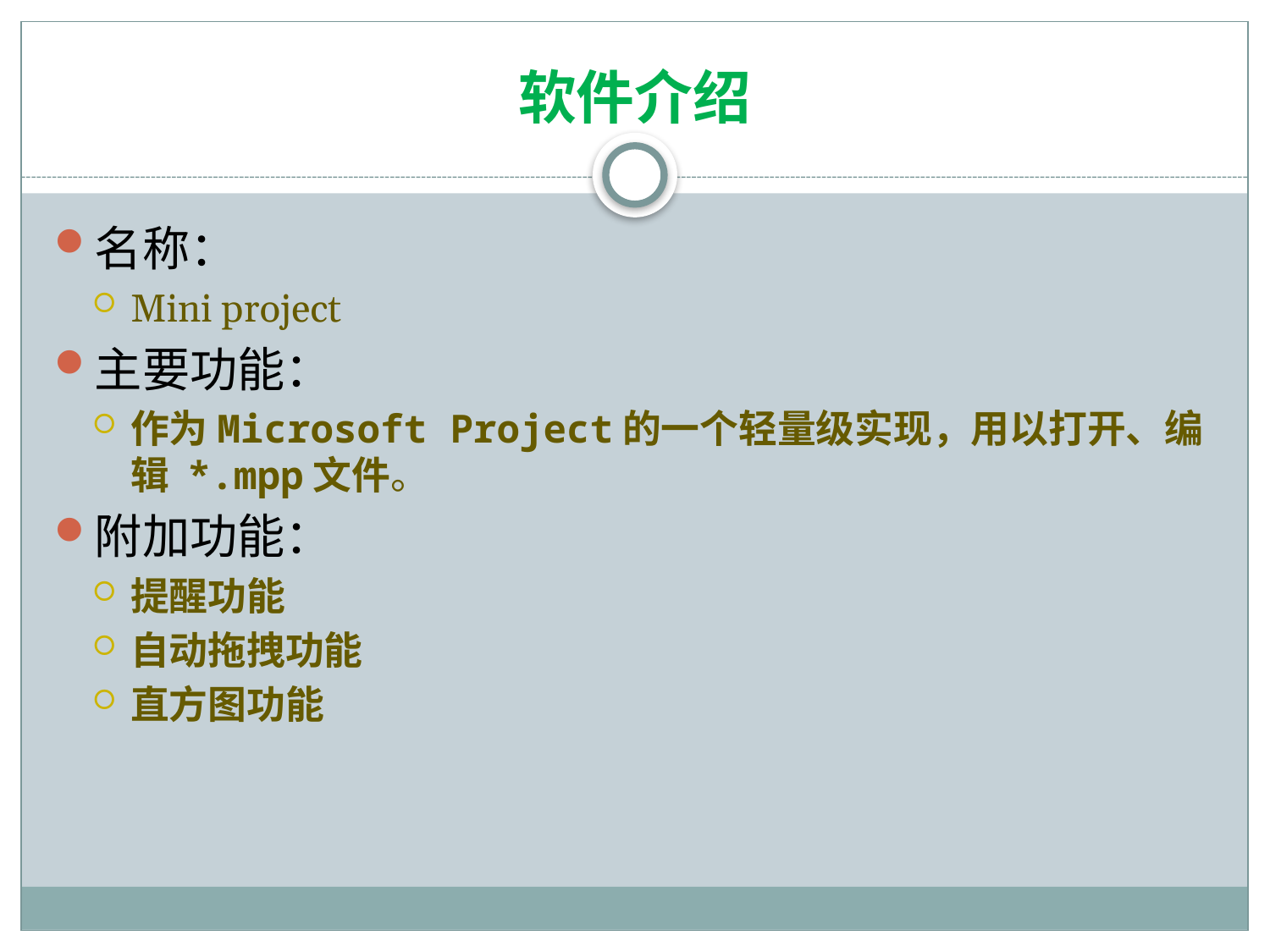

# 软件介绍
名称：
Mini project
主要功能：
作为Microsoft Project的一个轻量级实现，用以打开、编辑 *.mpp文件。
附加功能：
提醒功能
自动拖拽功能
直方图功能